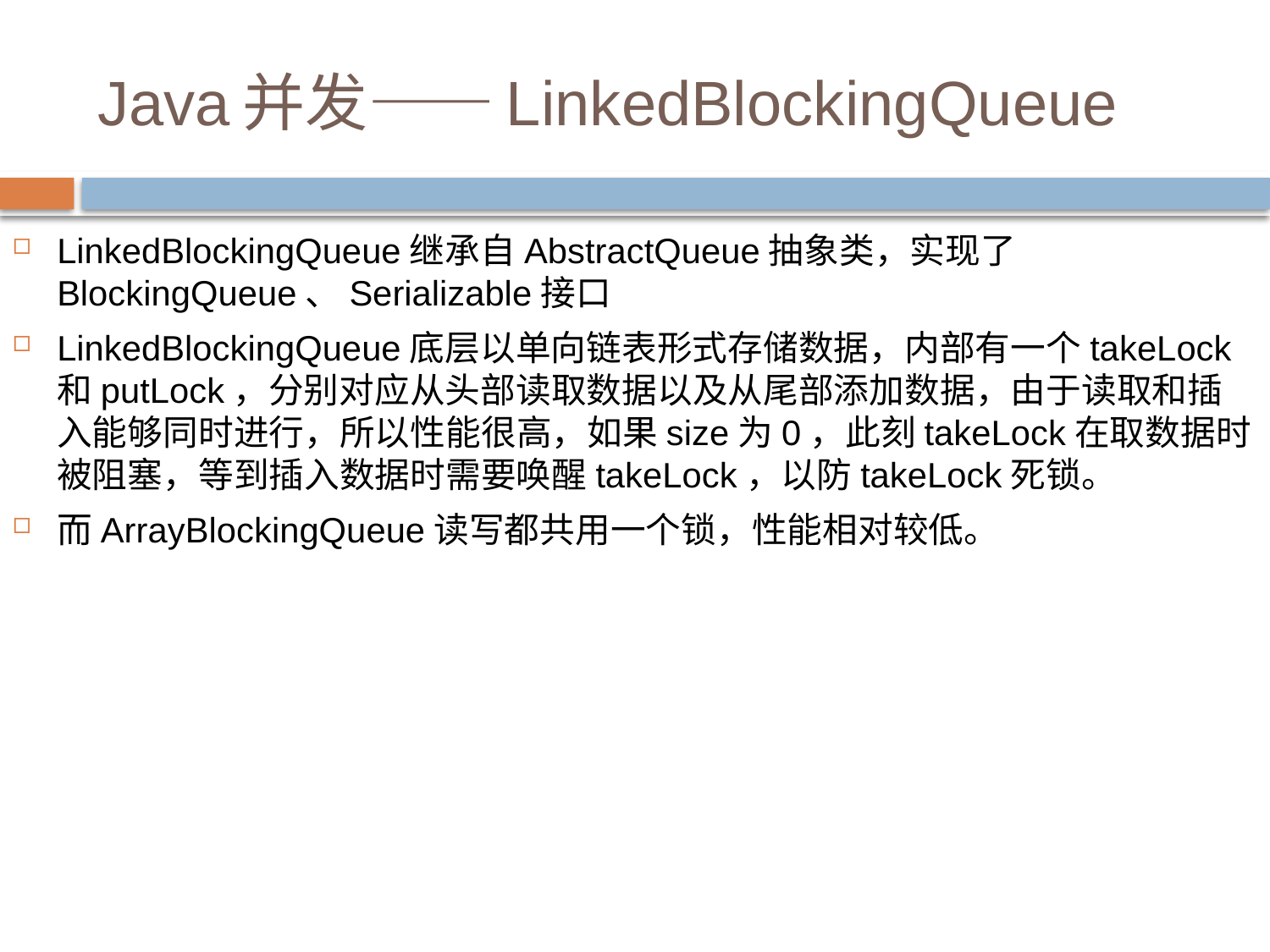

# Java并发——LinkedBlockingQueue
LinkedBlockingQueue继承自AbstractQueue抽象类，实现了BlockingQueue、Serializable接口
LinkedBlockingQueue底层以单向链表形式存储数据，内部有一个takeLock和putLock，分别对应从头部读取数据以及从尾部添加数据，由于读取和插入能够同时进行，所以性能很高，如果size为0，此刻takeLock在取数据时被阻塞，等到插入数据时需要唤醒takeLock，以防takeLock死锁。
而ArrayBlockingQueue读写都共用一个锁，性能相对较低。